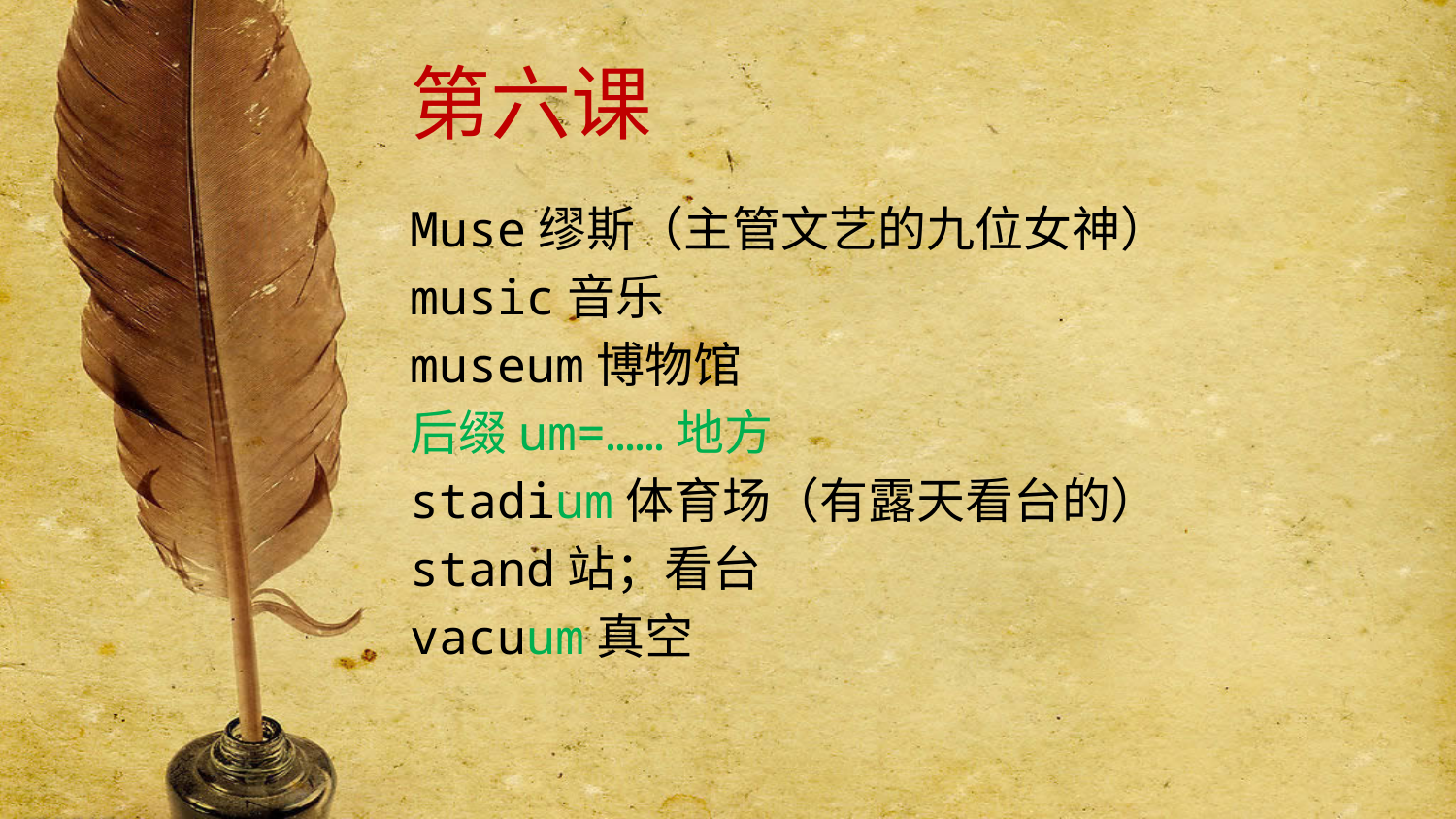

# 第六课
Muse缪斯（主管文艺的九位女神）
music音乐
museum博物馆
后缀um=……地方
stadium体育场（有露天看台的）
stand站；看台
vacuum真空